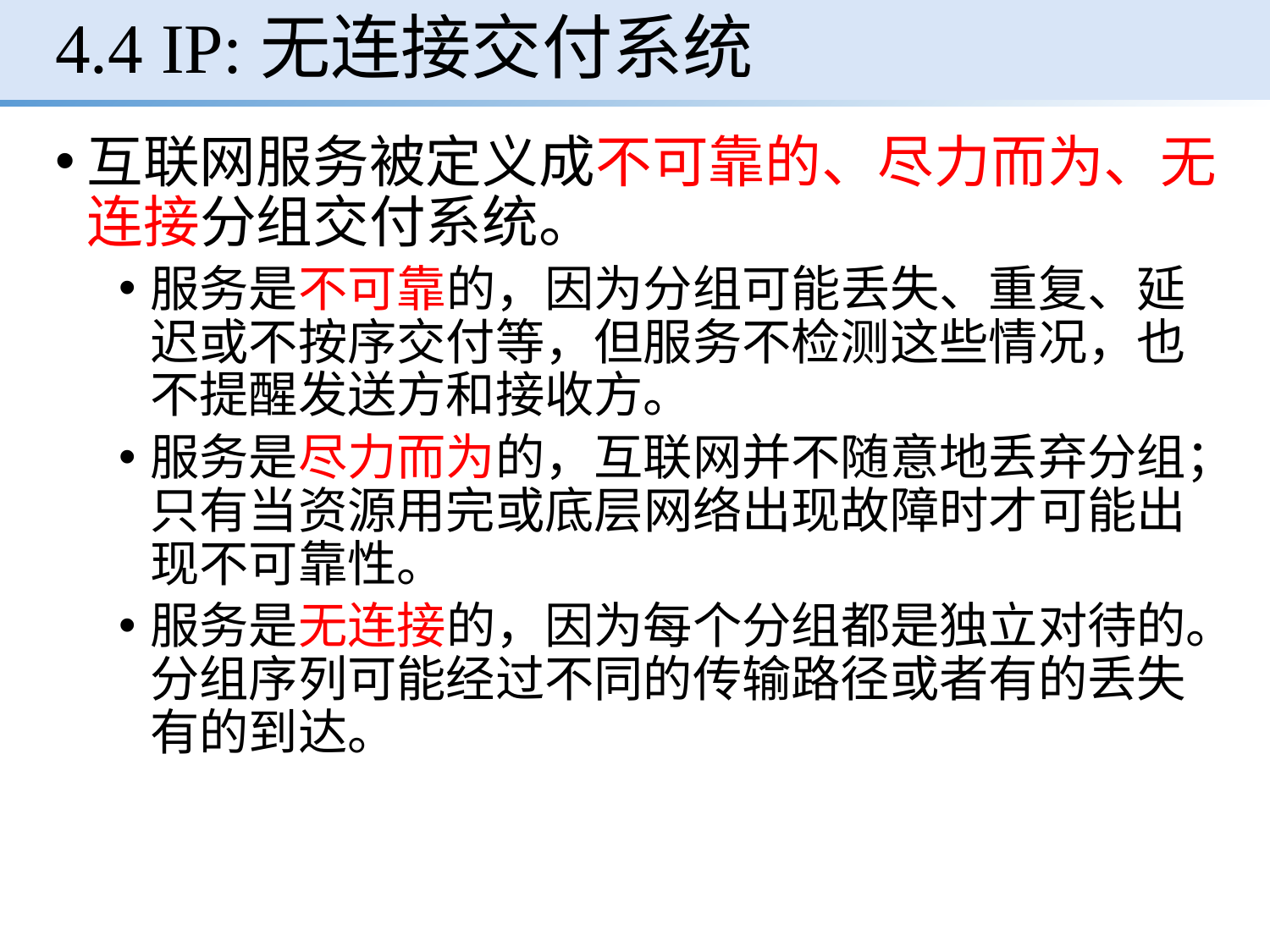

# 4.4 IP:无连接交付系统
互联网服务被定义成不可靠的、尽力而为、无连接分组交付系统。
服务是不可靠的，因为分组可能丢失、重复、延迟或不按序交付等，但服务不检测这些情况，也不提醒发送方和接收方。
服务是尽力而为的，互联网并不随意地丢弃分组；只有当资源用完或底层网络出现故障时才可能出现不可靠性。
服务是无连接的，因为每个分组都是独立对待的。分组序列可能经过不同的传输路径或者有的丢失有的到达。